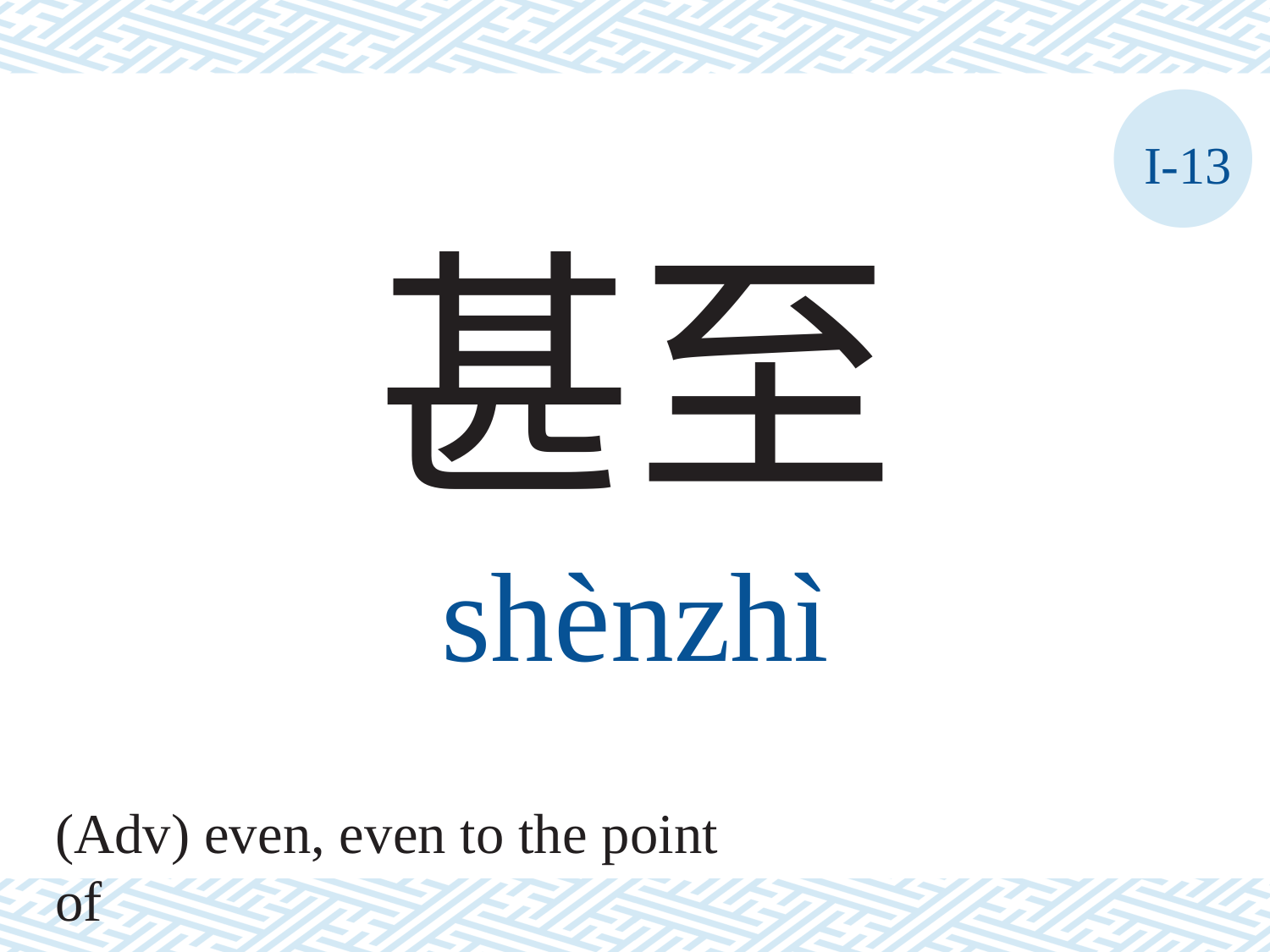

I-13
甚至
shènzhì
(Adv) even, even to the point of